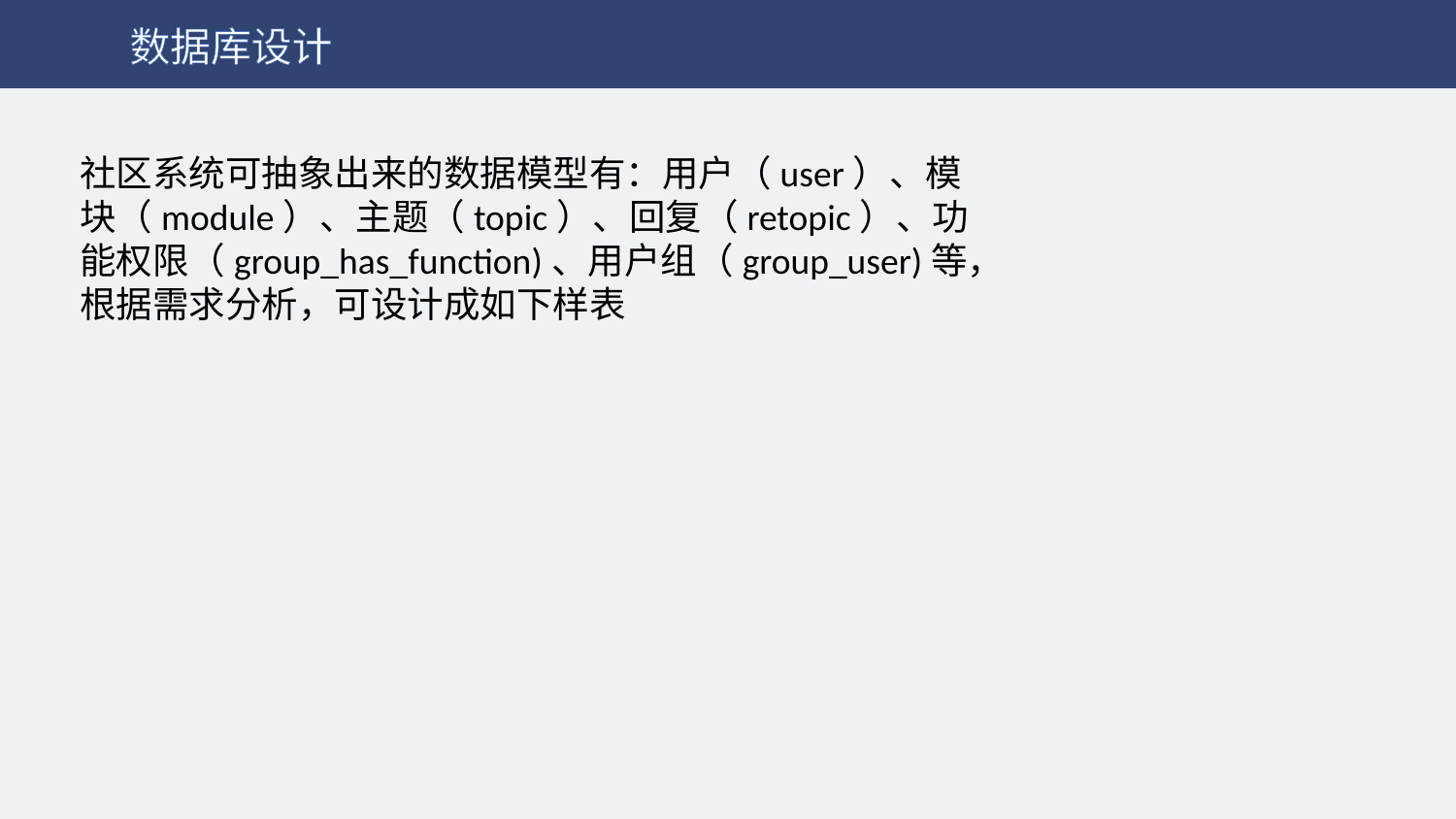

数据库设计
社区系统可抽象出来的数据模型有：用户（user）、模块（module）、主题（topic）、回复（retopic）、功能权限（group_has_function)、用户组（group_user)等，根据需求分析，可设计成如下样表